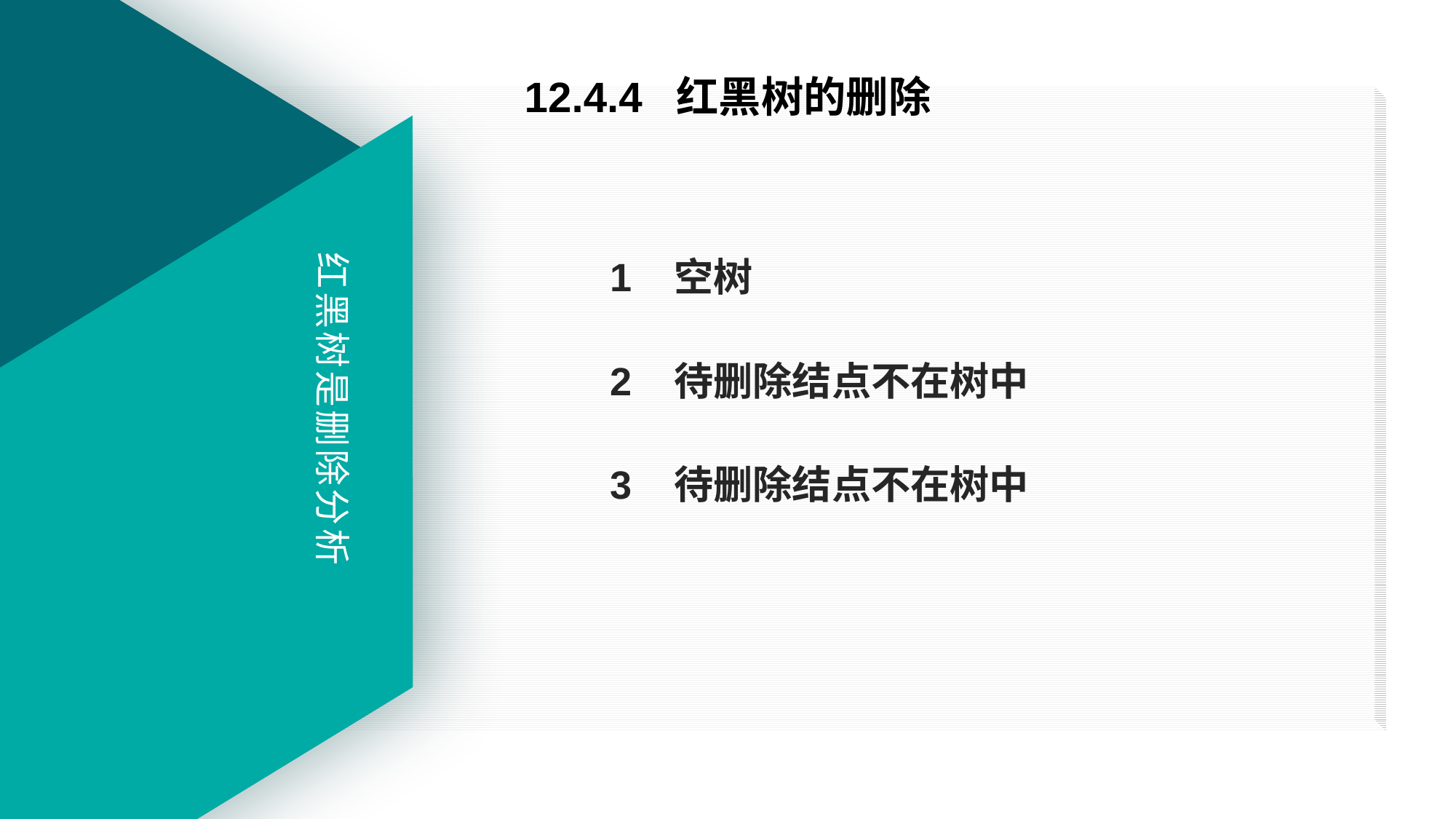

# 12.4.4  红黑树的删除

1   空树
2   待删除结点不在树中
3   待删除结点不在树中

红黑树是删除分析